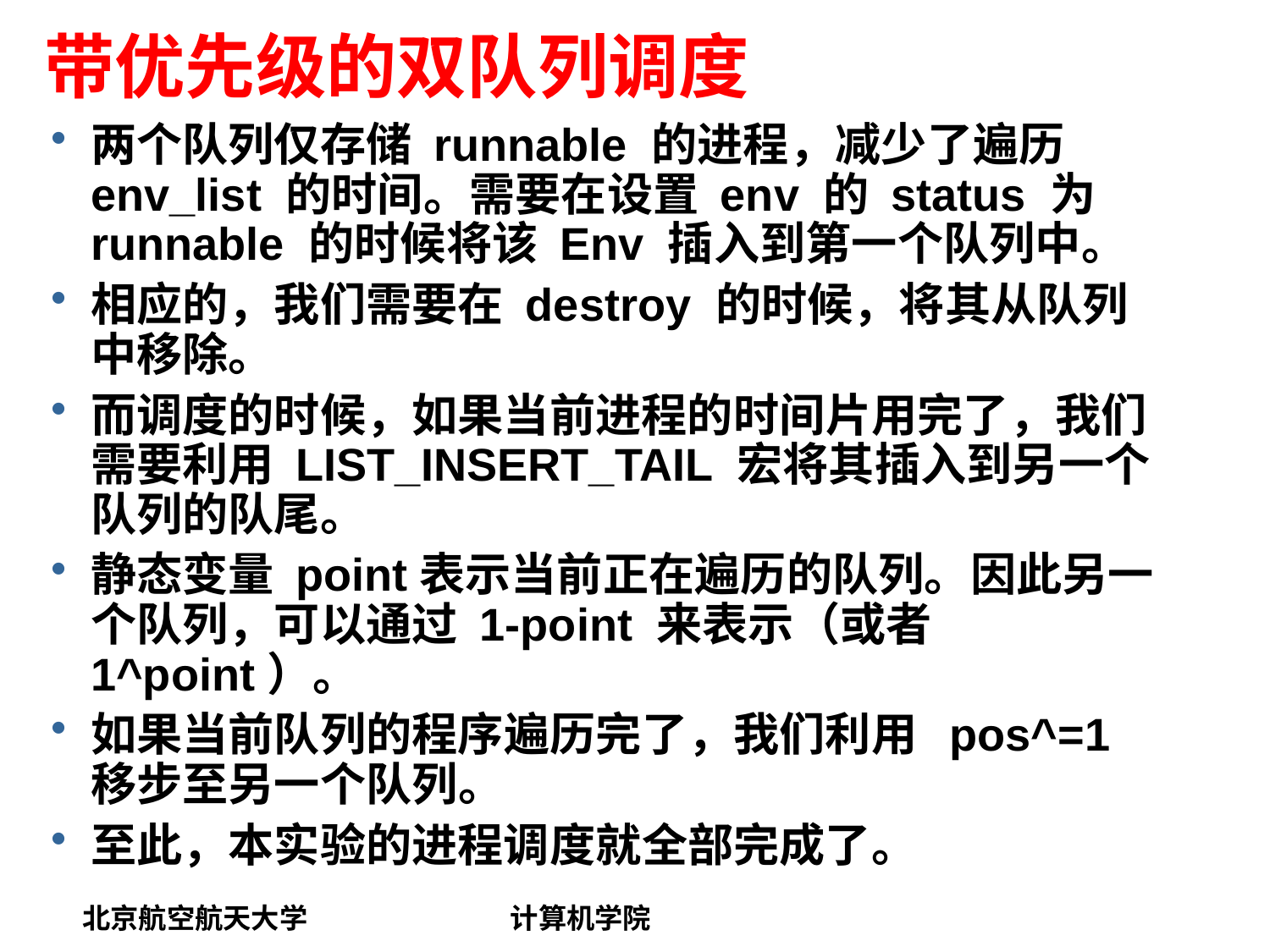

# 带优先级的双队列调度
两个队列仅存储 runnable 的进程，减少了遍历 env_list 的时间。需要在设置 env 的 status 为 runnable 的时候将该 Env 插入到第一个队列中。
相应的，我们需要在 destroy 的时候，将其从队列中移除。
而调度的时候，如果当前进程的时间片用完了，我们需要利用 LIST_INSERT_TAIL 宏将其插入到另一个队列的队尾。
静态变量 point表示当前正在遍历的队列。因此另一个队列，可以通过 1-point 来表示（或者1^point）。
如果当前队列的程序遍历完了，我们利用  pos^=1 移步至另一个队列。
至此，本实验的进程调度就全部完成了。